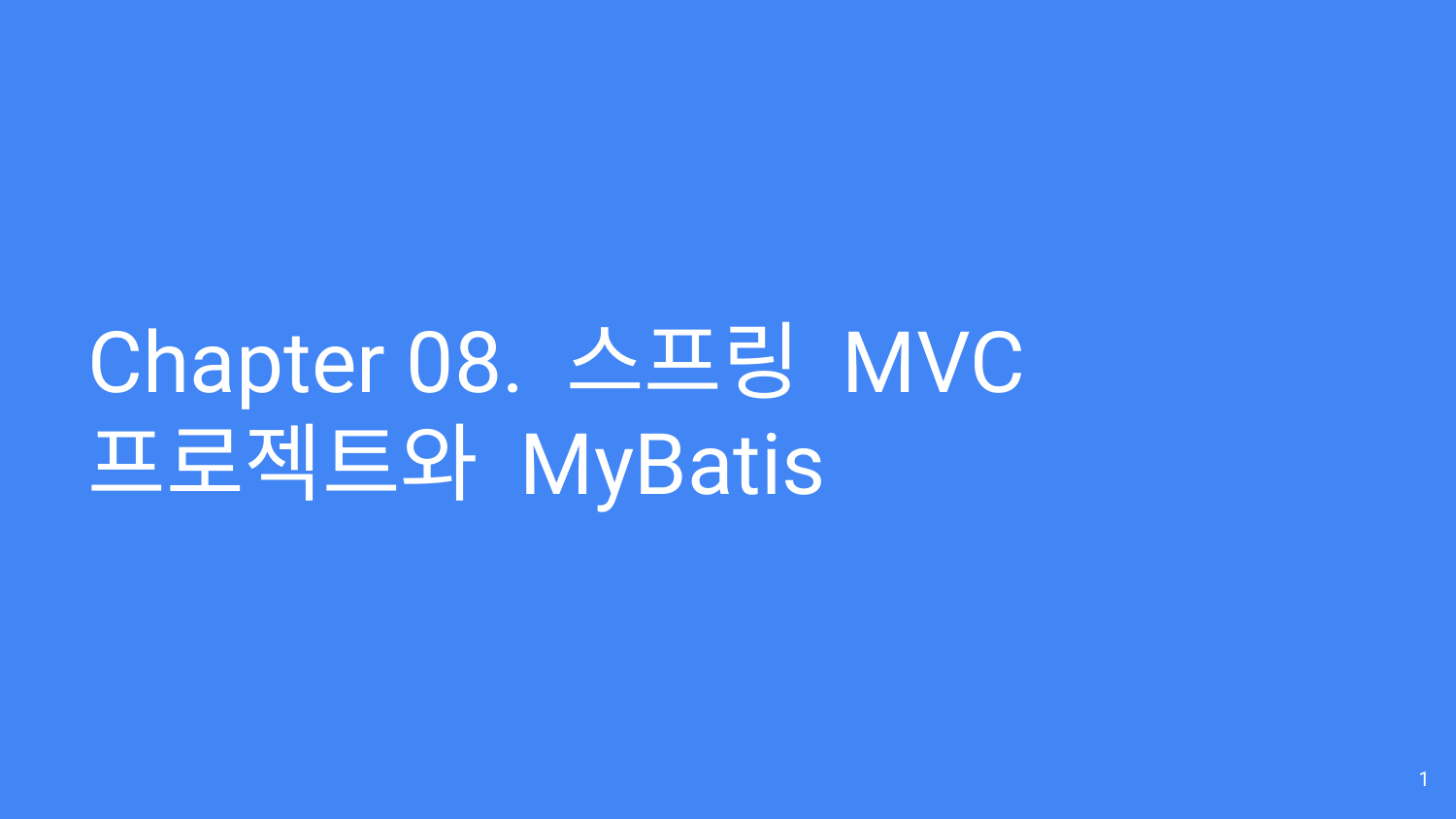

# Chapter 08. 스프링 MVC 프로젝트와 MyBatis
1